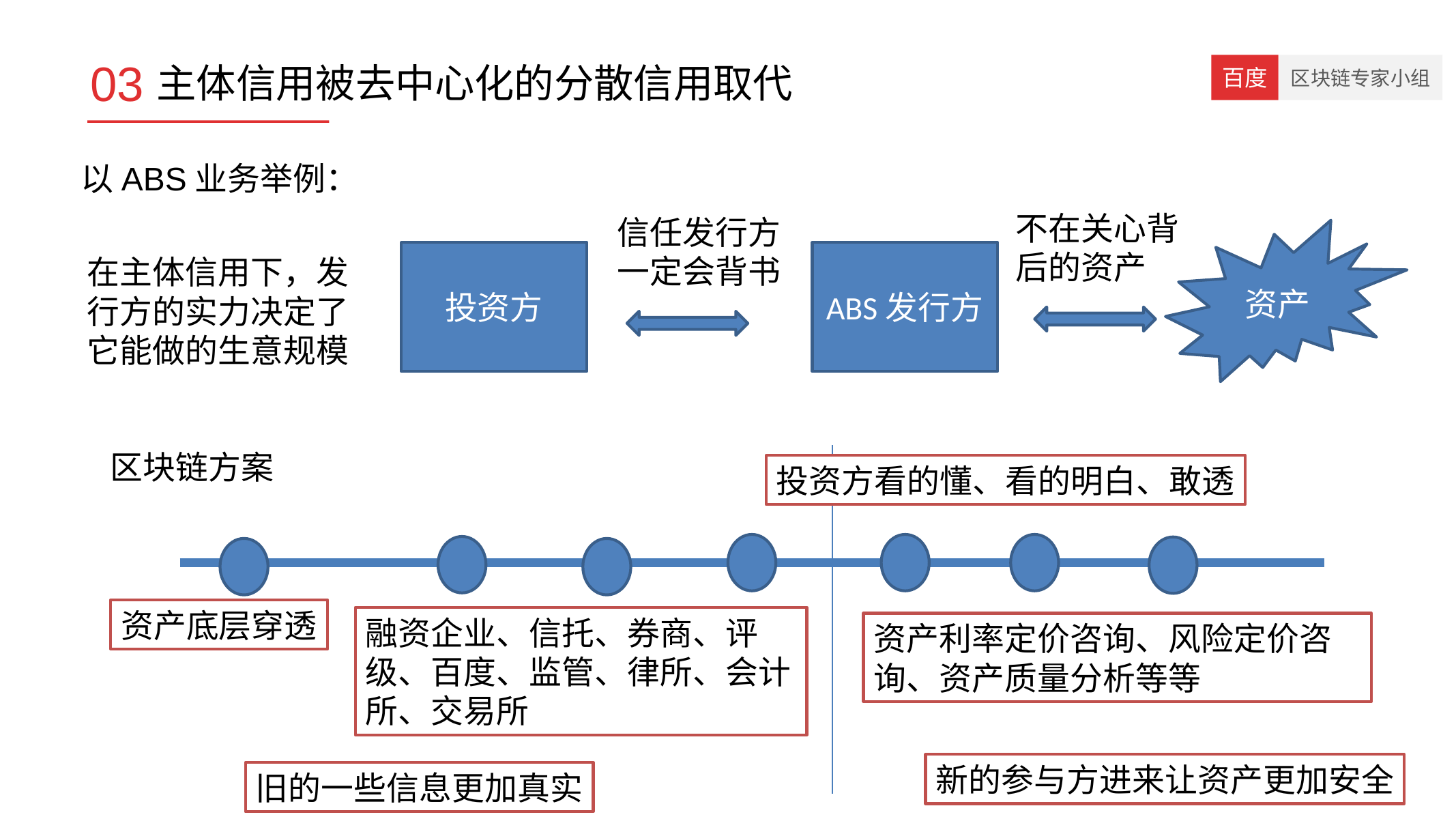

03
# 主体信用被去中心化的分散信用取代
以ABS业务举例：
不在关心背后的资产
信任发行方一定会背书
资产
投资方
ABS发行方
在主体信用下，发行方的实力决定了它能做的生意规模

区块链方案
投资方看的懂、看的明白、敢透

资产底层穿透
融资企业、信托、券商、评级、百度、监管、律所、会计所、交易所
资产利率定价咨询、风险定价咨询、资产质量分析等等
新的参与方进来让资产更加安全
旧的一些信息更加真实